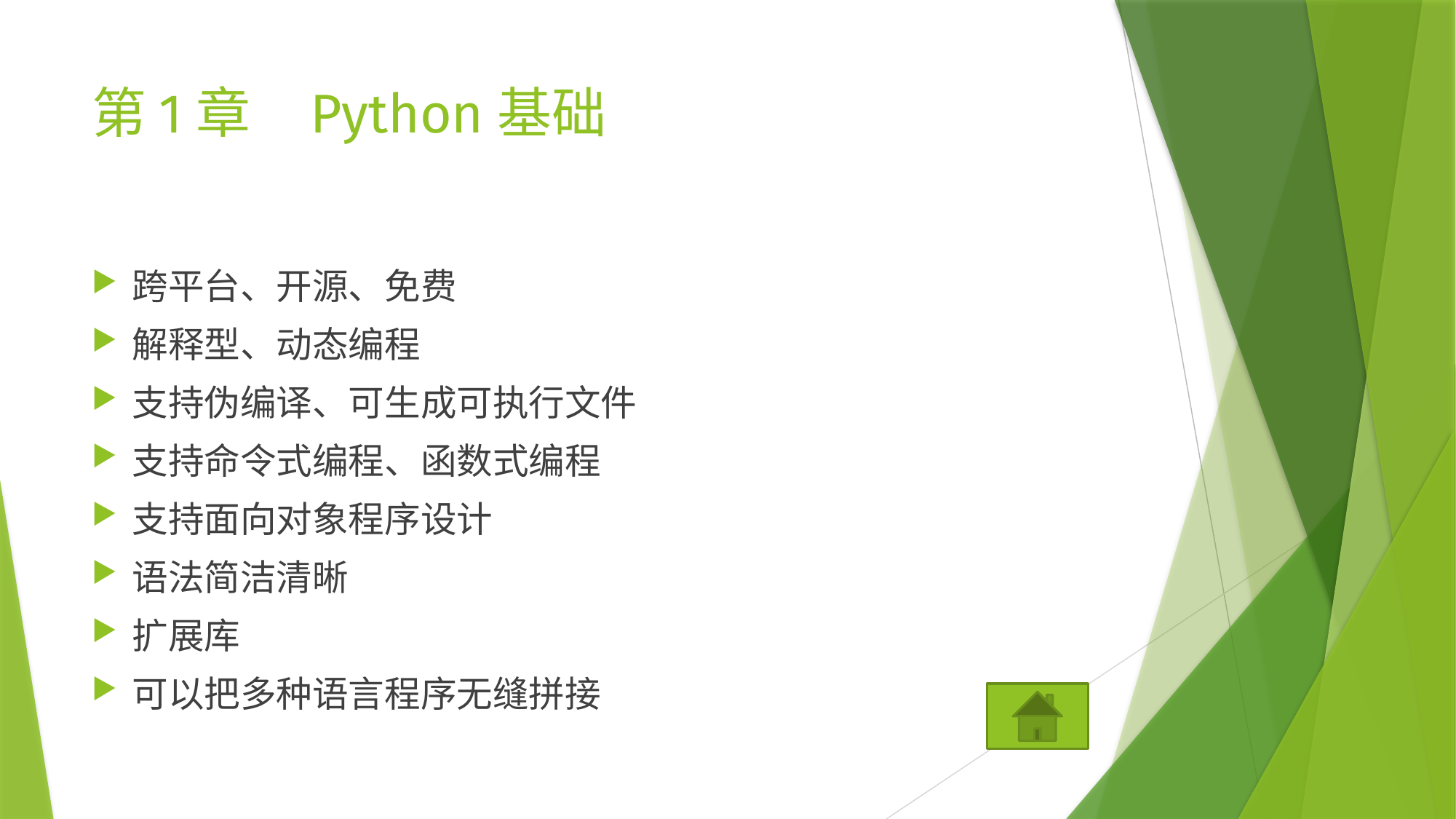

# 第1章	Python基础
跨平台、开源、免费
解释型、动态编程
支持伪编译、可生成可执行文件
支持命令式编程、函数式编程
支持面向对象程序设计
语法简洁清晰
扩展库
可以把多种语言程序无缝拼接